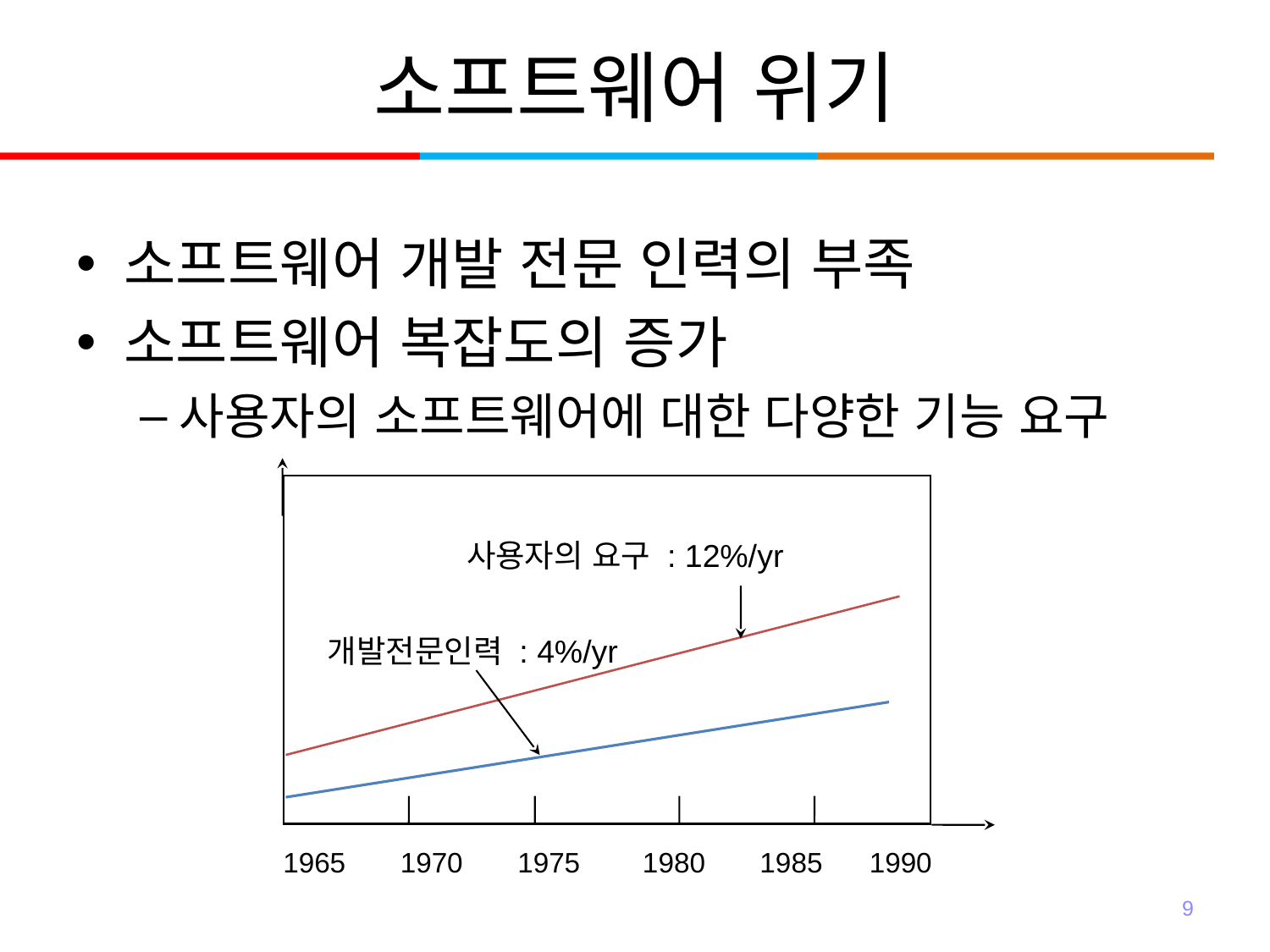

# 소프트웨어 위기
소프트웨어 개발 전문 인력의 부족
소프트웨어 복잡도의 증가
사용자의 소프트웨어에 대한 다양한 기능 요구

사용자의 요구 : 12%/yr

개발전문인력 : 4%/yr

  1965       1970       1975        1980       1985      1990
9